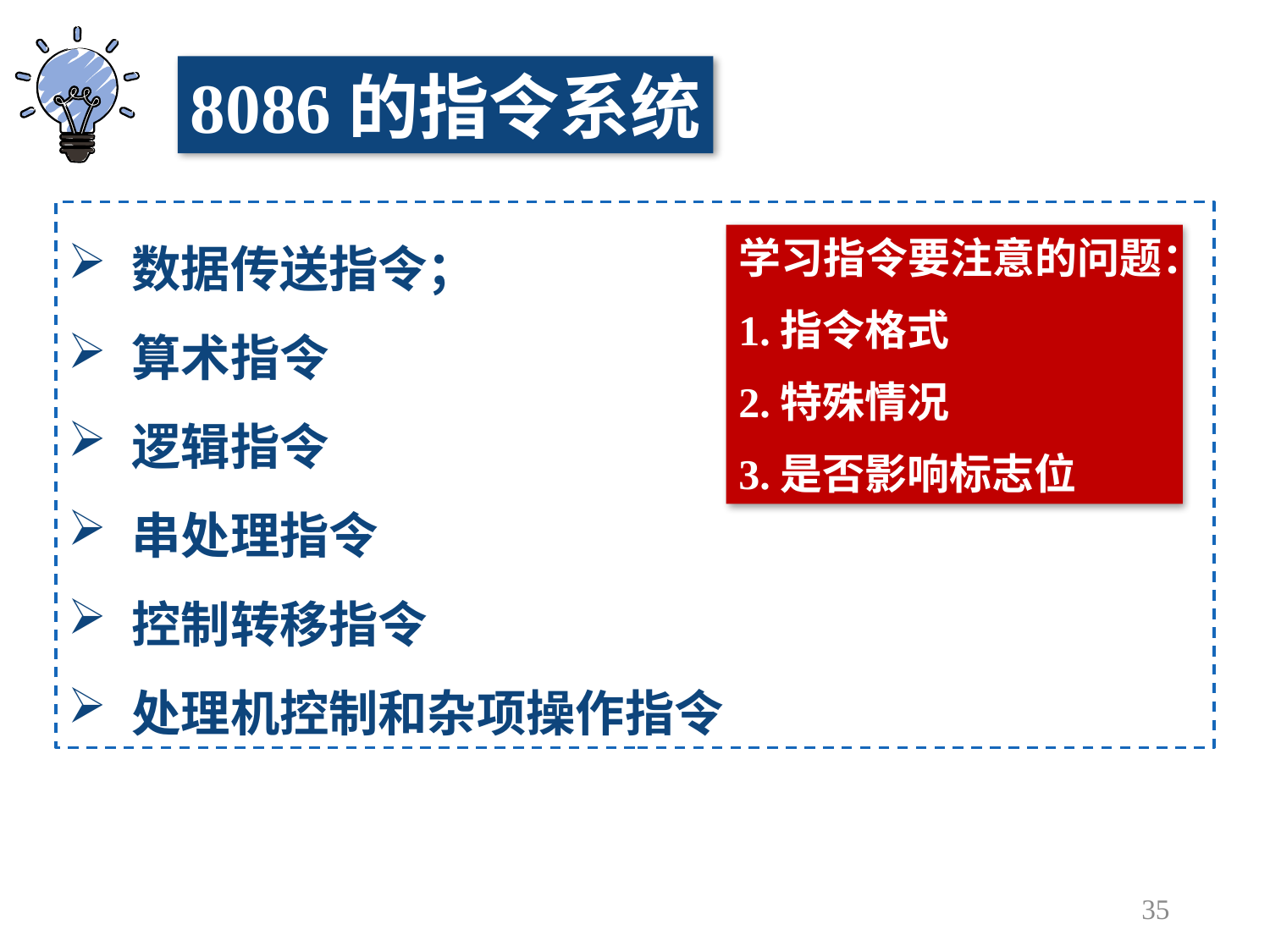

8086的指令系统
数据传送指令；
算术指令
逻辑指令
串处理指令
控制转移指令
处理机控制和杂项操作指令
学习指令要注意的问题：
1.指令格式
2.特殊情况
3.是否影响标志位
35